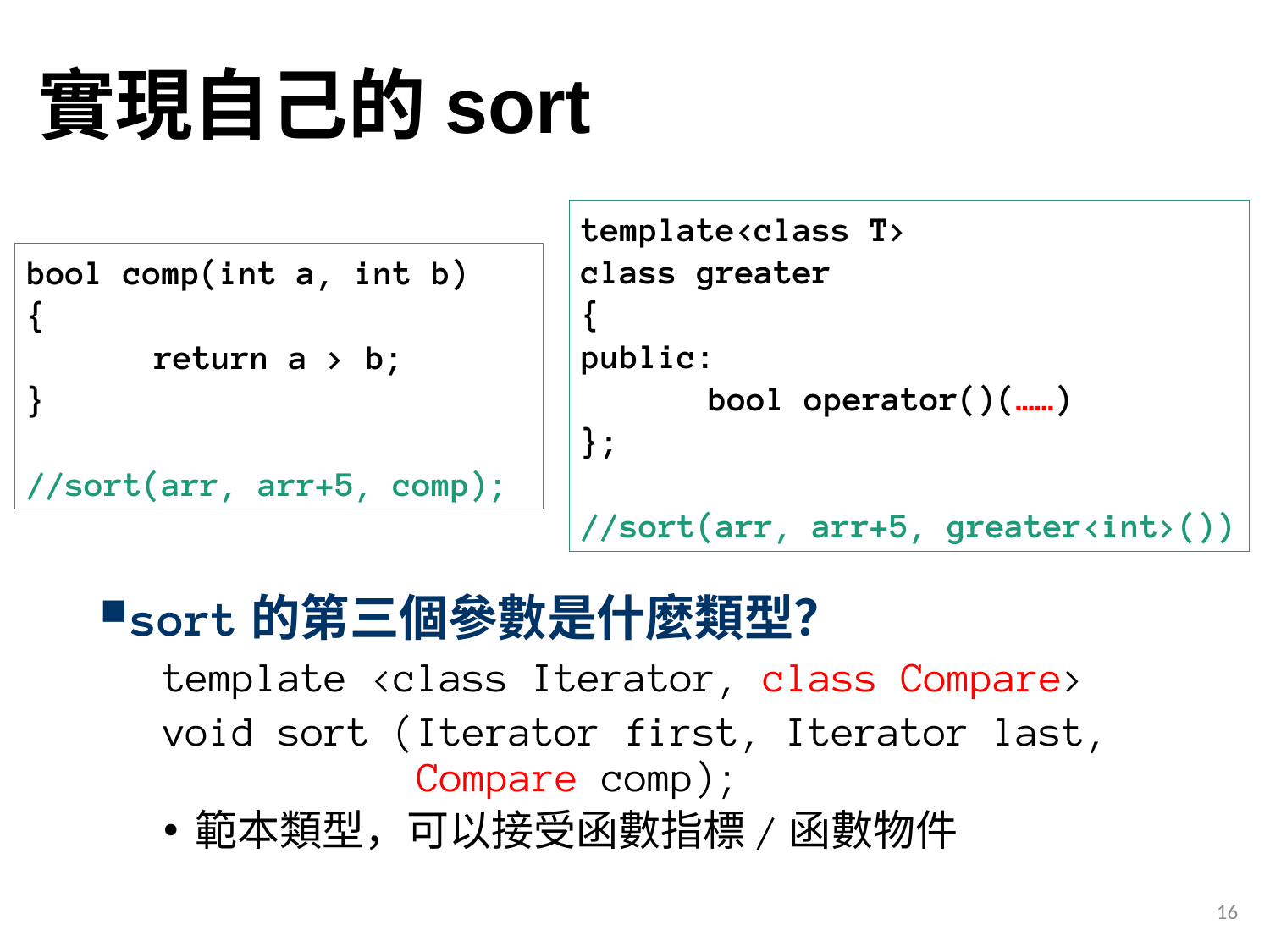

# 實現自己的sort
template<class T>
class greater
{
public:
	bool operator()(……)
};

//sort(arr, arr+5, greater<int>())

sort的第三個參數是什麼類型？
template <class Iterator, class Compare>
void sort (Iterator first, Iterator last, 			Compare comp);
範本類型，可以接受函數指標/函數物件

bool comp(int a, int b)
{
	return a > b;
}

//sort(arr, arr+5, comp);
16